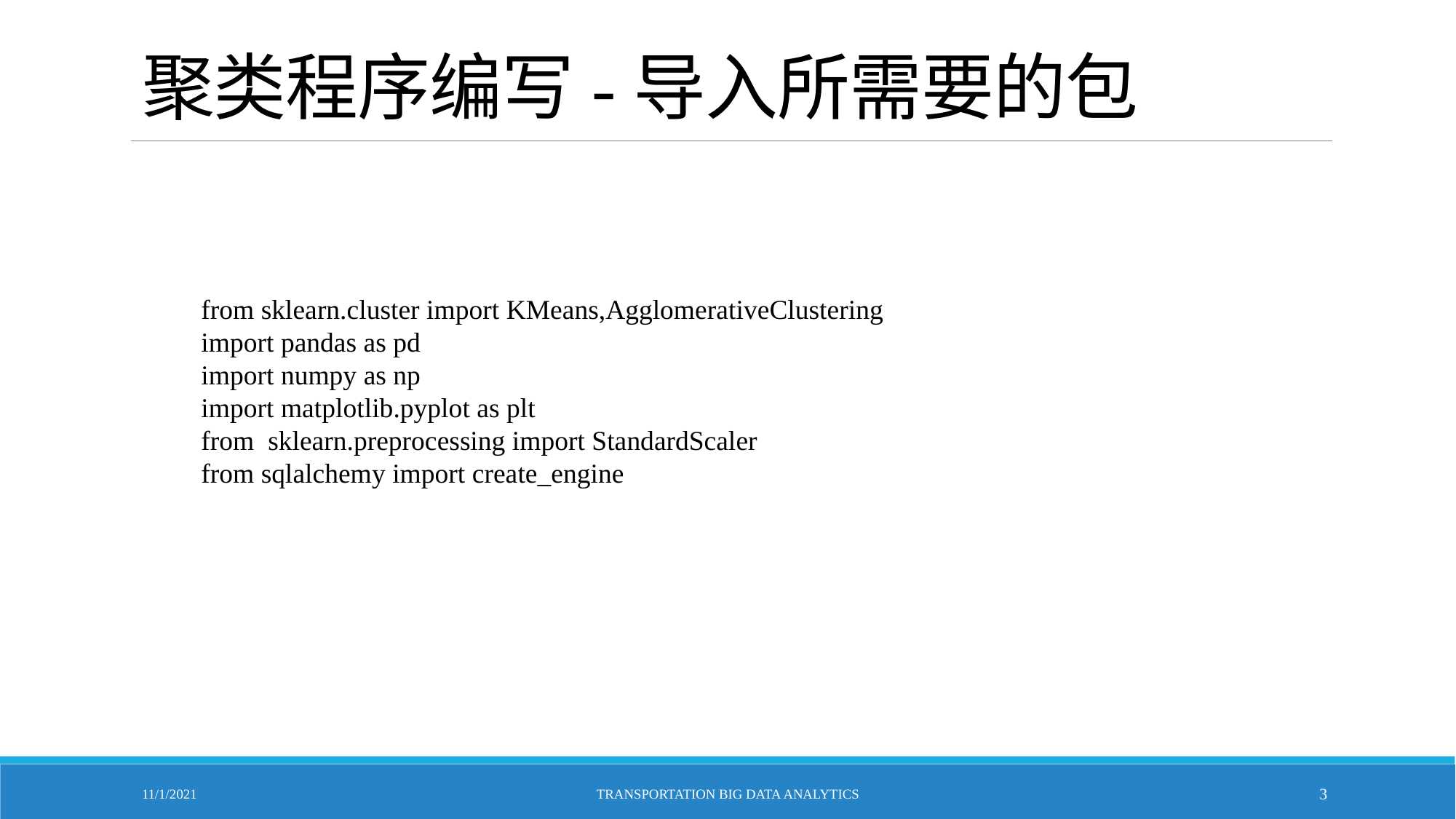

# 聚类程序编写-导入所需要的包
from sklearn.cluster import KMeans,AgglomerativeClustering
import pandas as pd
import numpy as np
import matplotlib.pyplot as plt
from  sklearn.preprocessing import StandardScaler
from sqlalchemy import create_engine
11/1/2021
Transportation Big Data Analytics
3